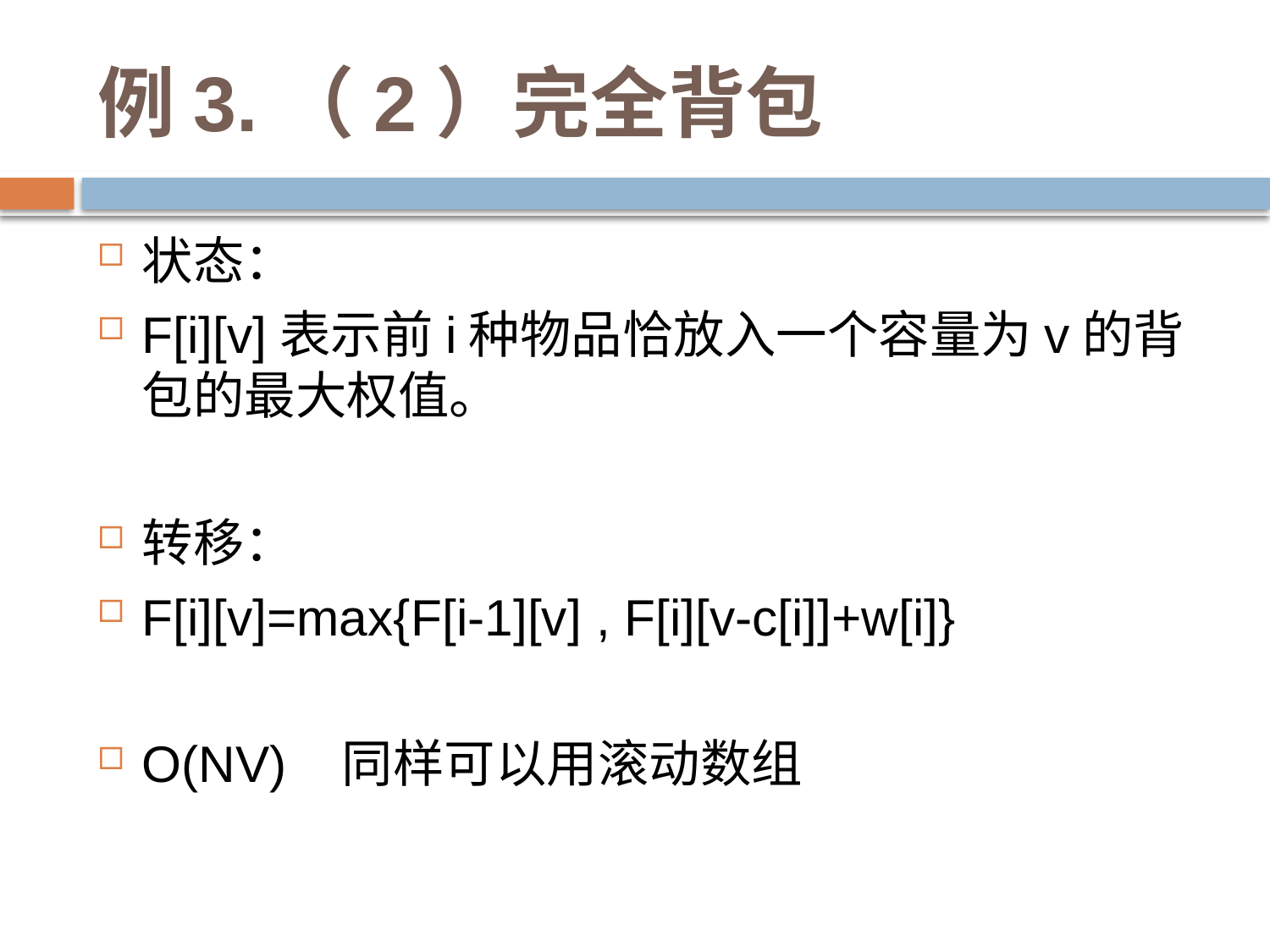

# 例3.（2）完全背包
状态：
F[i][v]表示前i种物品恰放入一个容量为v的背包的最大权值。

转移：
F[i][v]=max{F[i-1][v] , F[i][v-c[i]]+w[i]}

O(NV)   同样可以用滚动数组